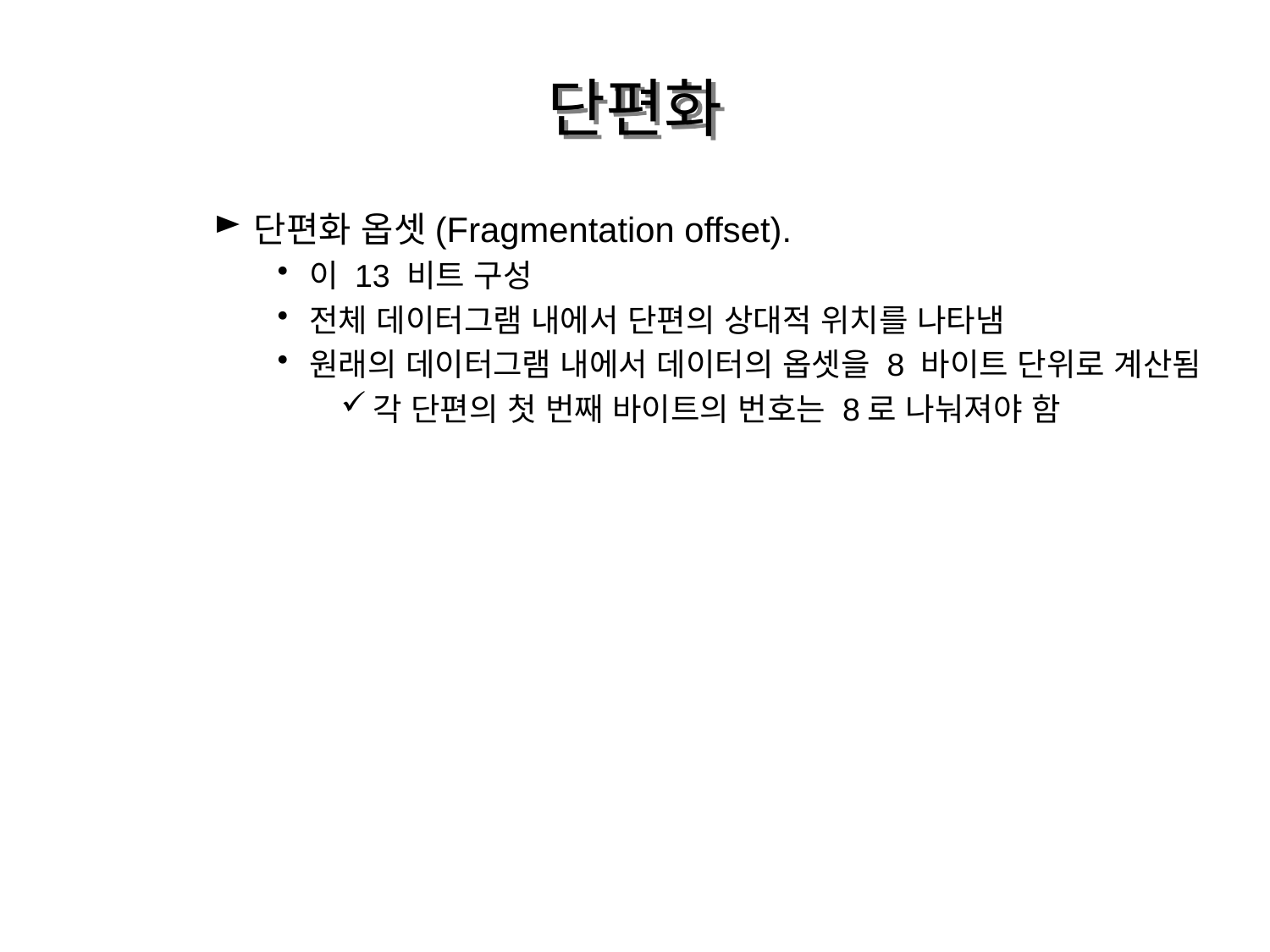

# 단편화
단편화 옵셋(Fragmentation offset).
이 13 비트 구성
전체 데이터그램 내에서 단편의 상대적 위치를 나타냄
원래의 데이터그램 내에서 데이터의 옵셋을 8 바이트 단위로 계산됨
각 단편의 첫 번째 바이트의 번호는 8로 나눠져야 함

24